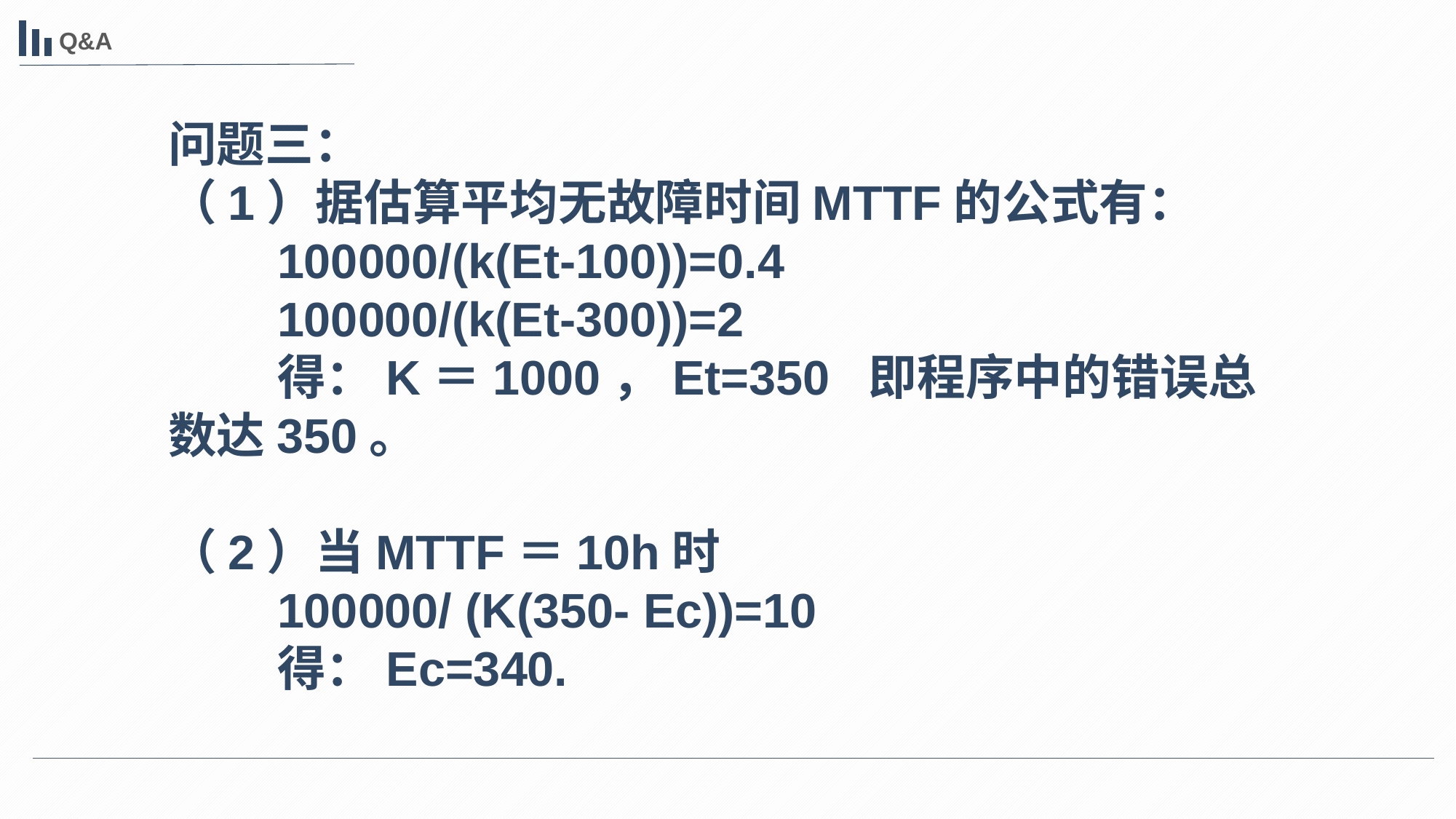

Q&A

问题三：
（1）据估算平均无故障时间MTTF的公式有： 
	100000/(k(Et-100))=0.4 
	100000/(k(Et-300))=2 
	得：K＝1000，Et=350  即程序中的错误总数达350。

（2）当MTTF＝10h时
	100000/ (K(350- Ec))=10 
	得：Ec=340.